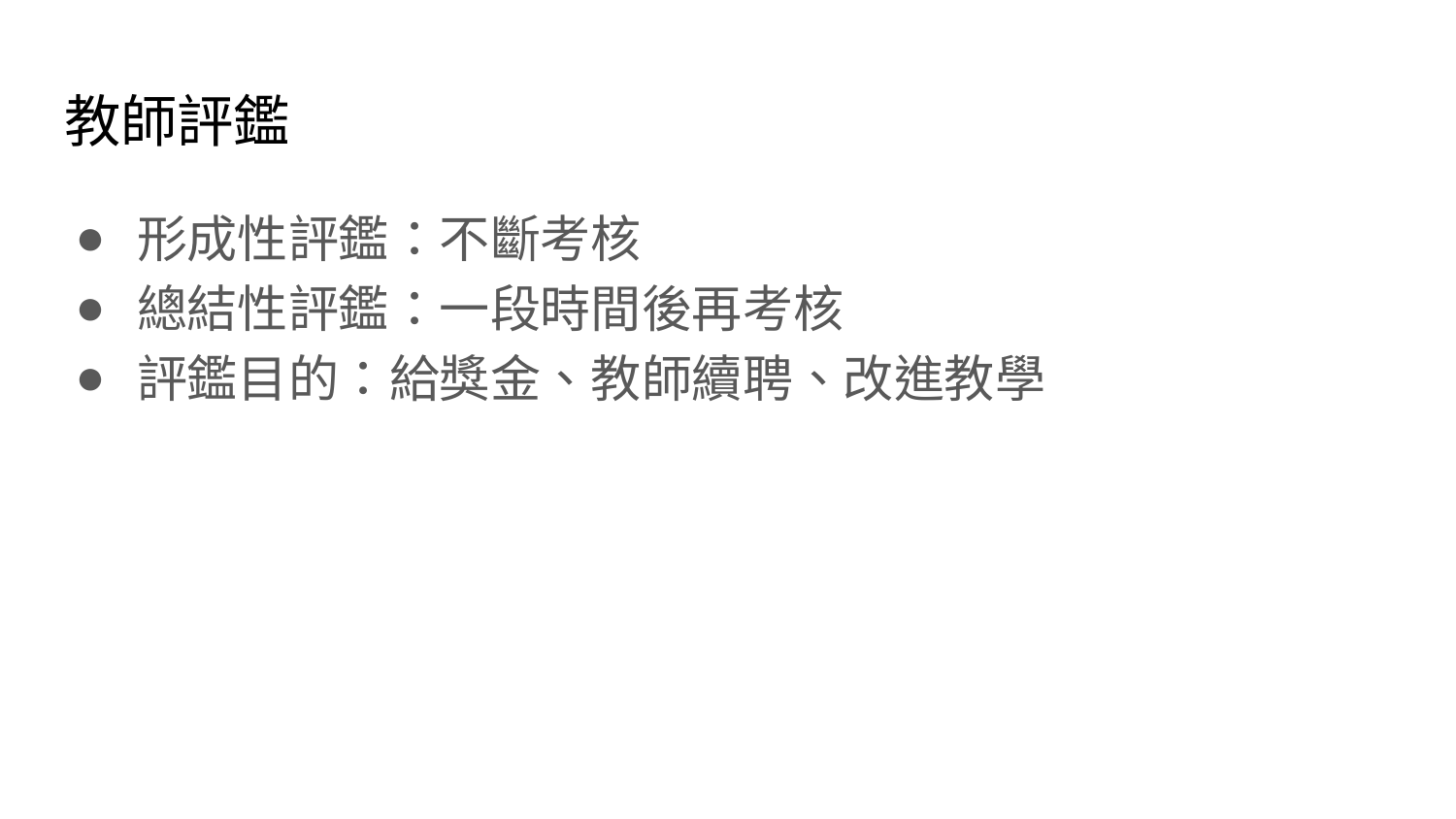

# 教師評鑑
形成性評鑑：不斷考核
總結性評鑑：一段時間後再考核
評鑑目的：給獎金、教師續聘、改進教學